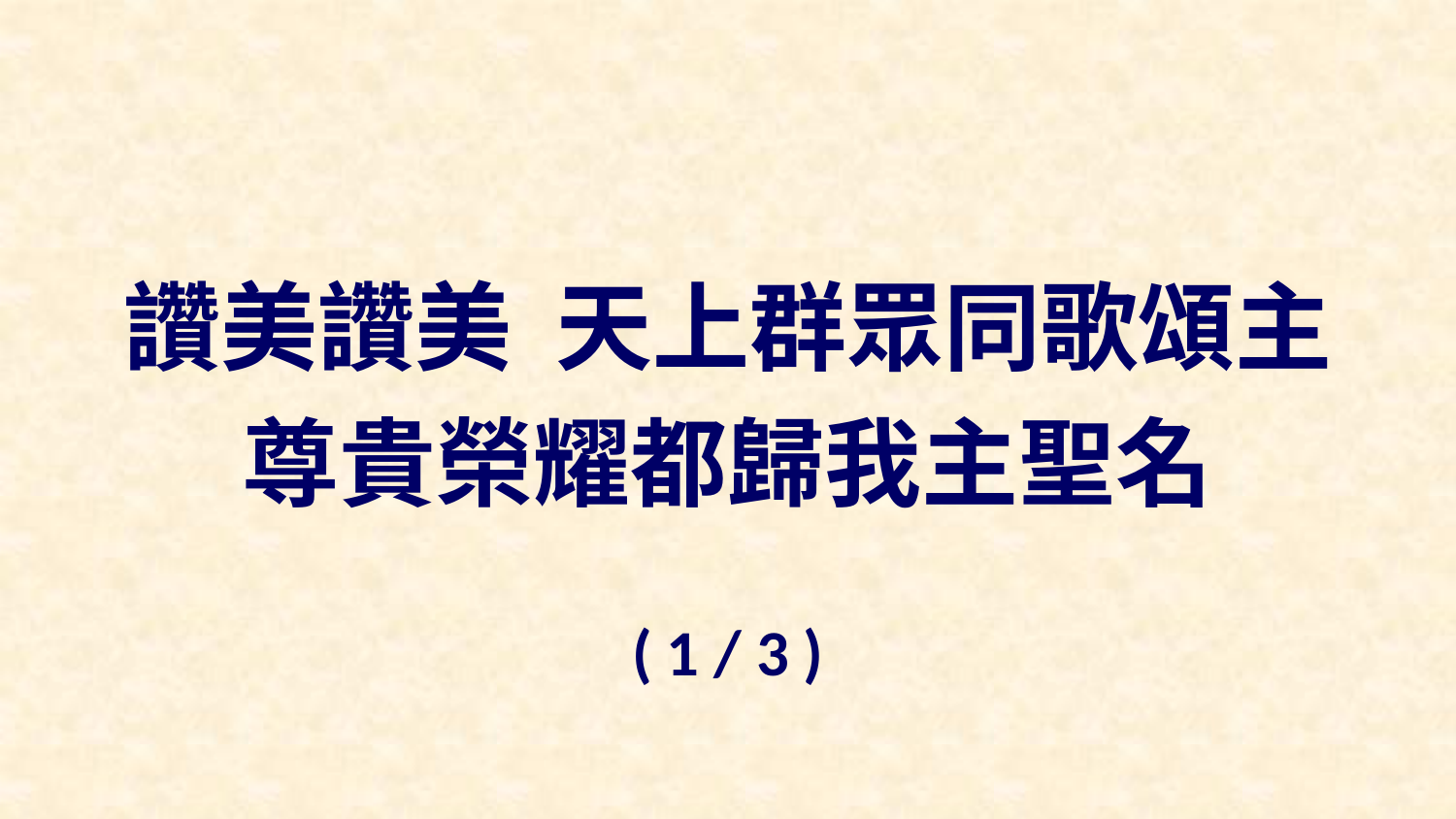

讚美讚美  天上群眾同歌頌主
尊貴榮耀都歸我主聖名
( 1 / 3 )